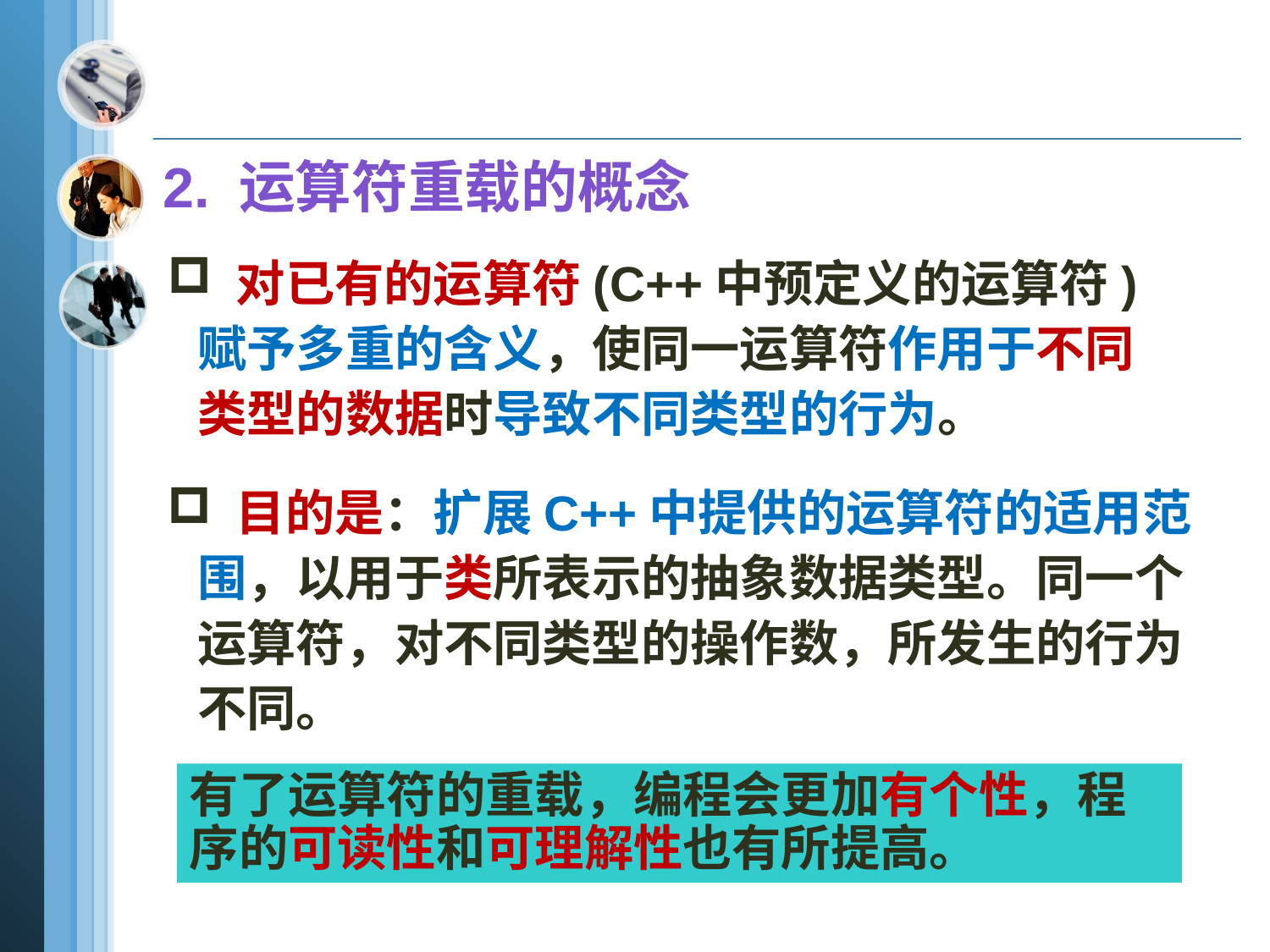

2. 运算符重载的概念

 对已有的运算符(C++中预定义的运算符)赋予多重的含义，使同一运算符作用于不同类型的数据时导致不同类型的行为。
 目的是：扩展C++中提供的运算符的适用范 围，以用于类所表示的抽象数据类型。同一个 运算符，对不同类型的操作数，所发生的行为 不同。
有了运算符的重载，编程会更加有个性，程
序的可读性和可理解性也有所提高。